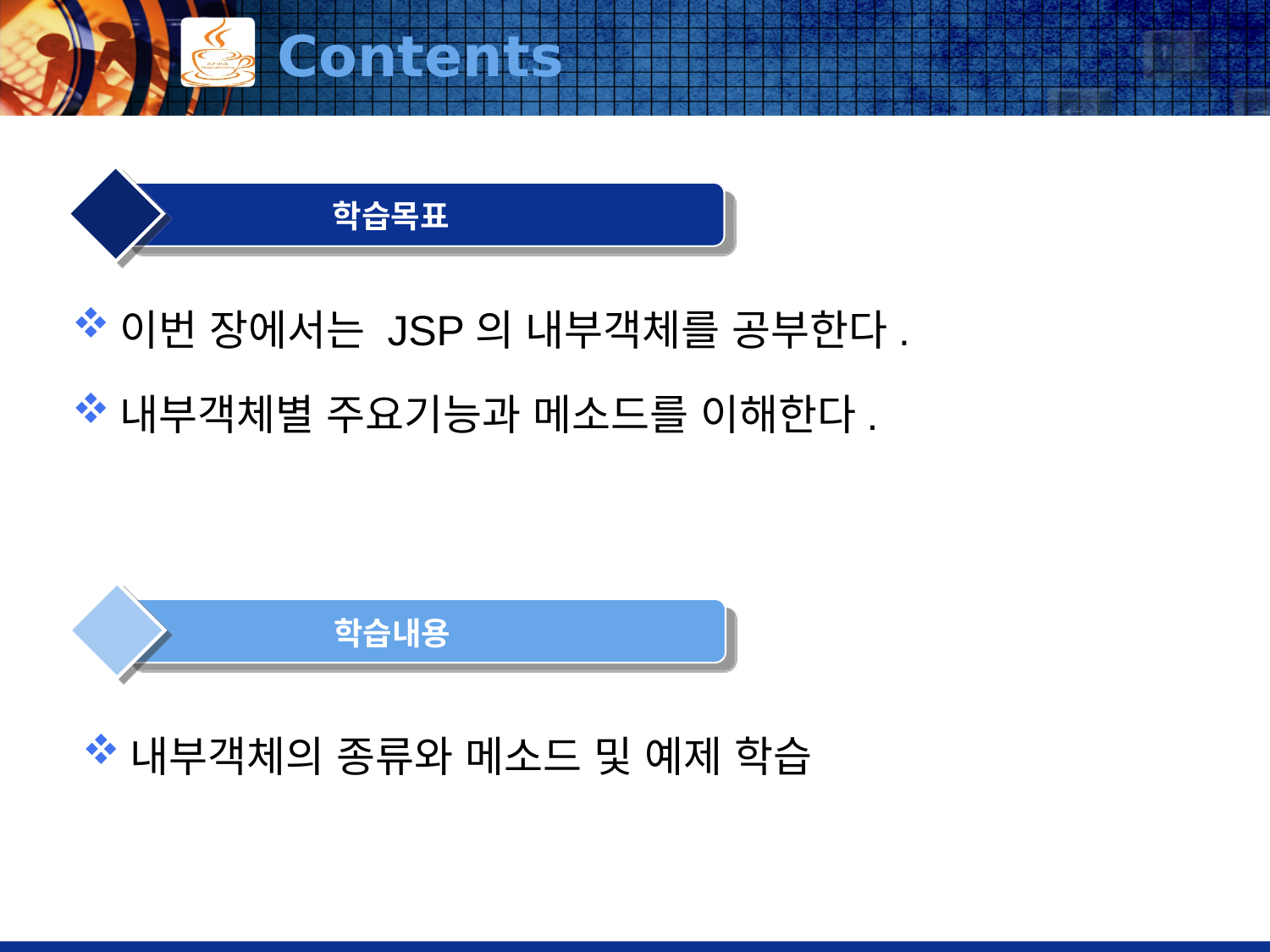

# Contents

학습목표
이번 장에서는 JSP의 내부객체를 공부한다.
내부객체별 주요기능과 메소드를 이해한다.

학습내용
내부객체의 종류와 메소드 및 예제 학습